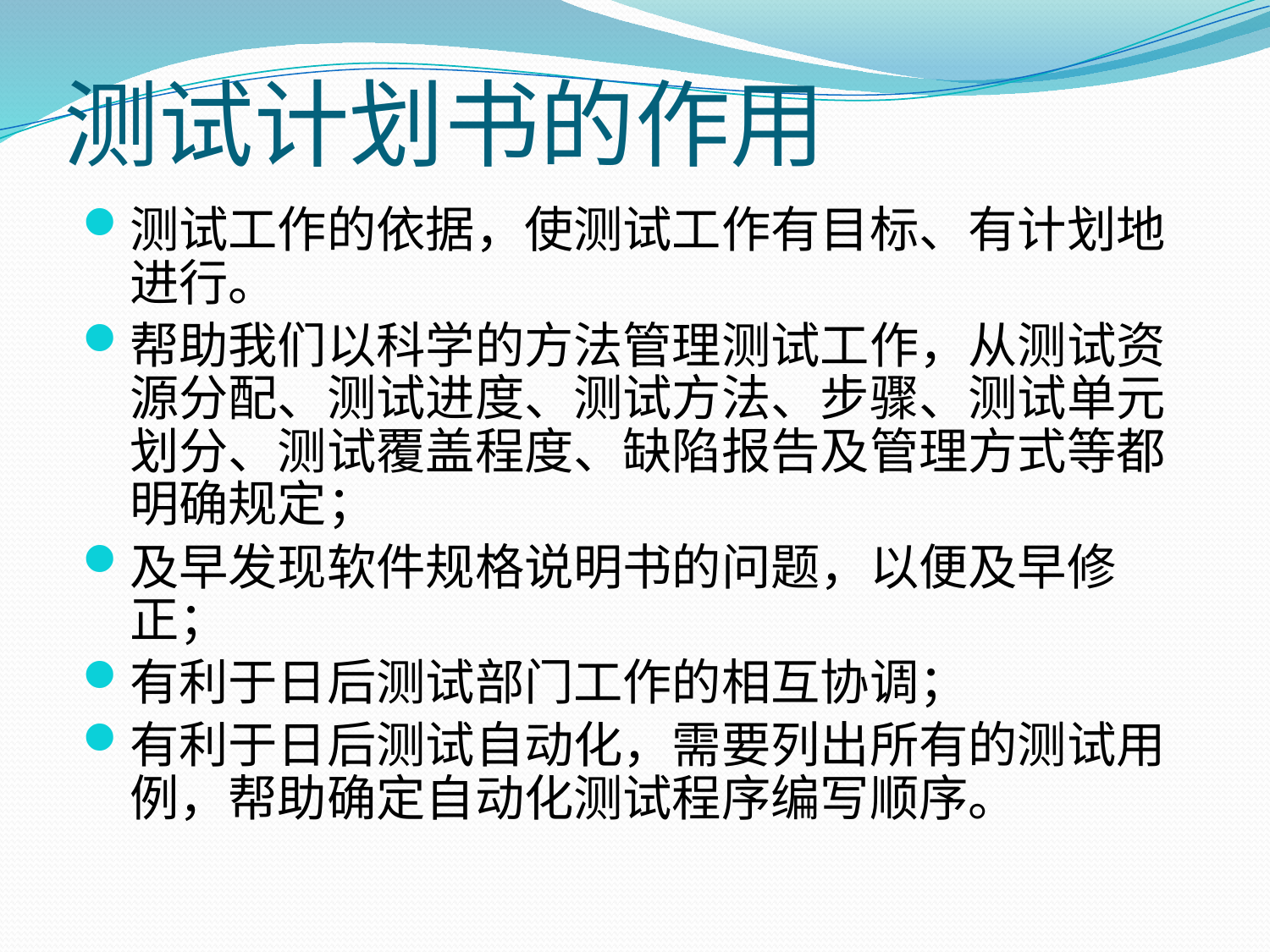

# 测试计划书的作用
测试工作的依据，使测试工作有目标、有计划地进行。
帮助我们以科学的方法管理测试工作，从测试资源分配、测试进度、测试方法、步骤、测试单元划分、测试覆盖程度、缺陷报告及管理方式等都明确规定；
及早发现软件规格说明书的问题，以便及早修正；
有利于日后测试部门工作的相互协调；
有利于日后测试自动化，需要列出所有的测试用例，帮助确定自动化测试程序编写顺序。